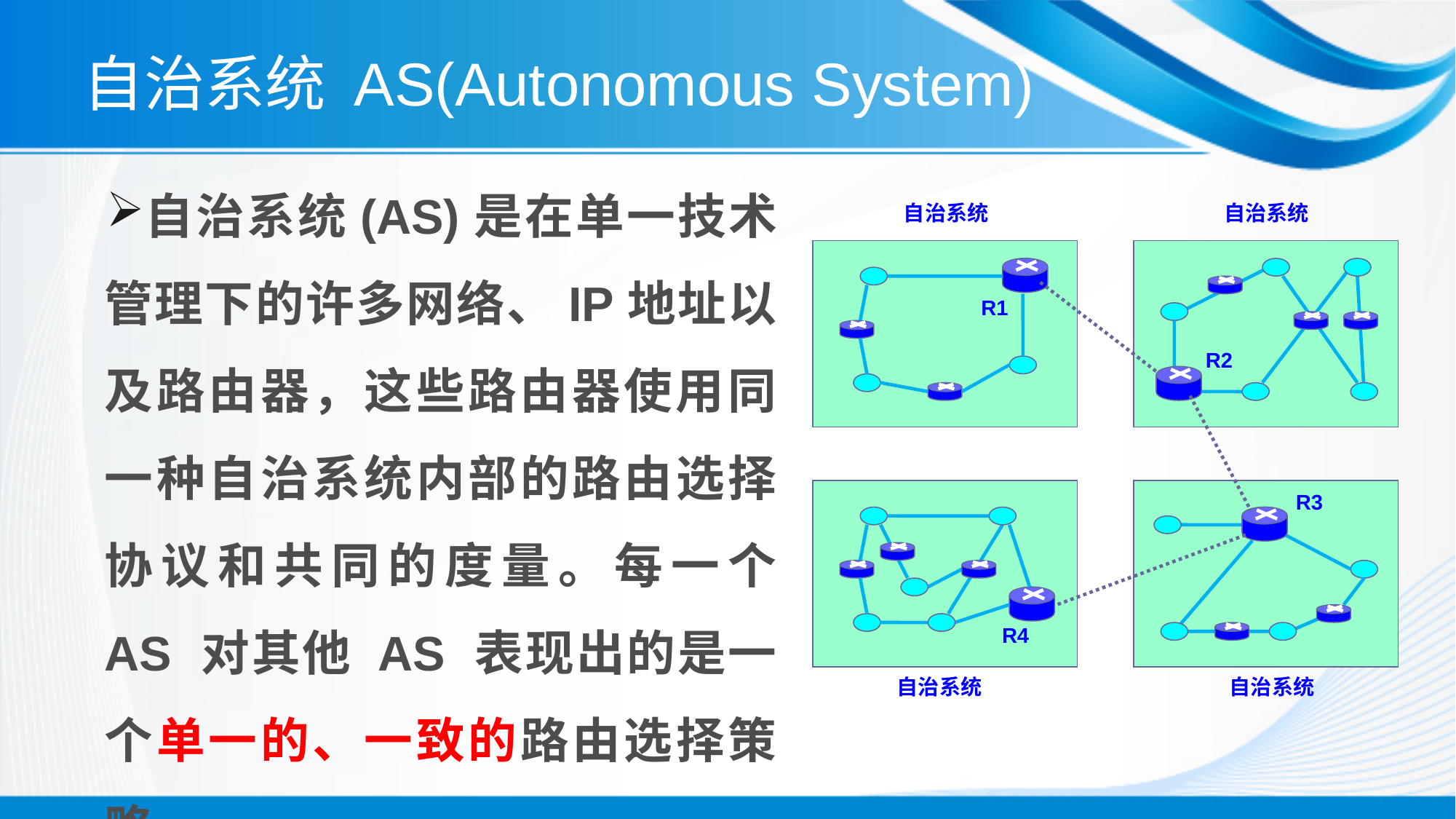

# 自治系统 AS(Autonomous System)
自治系统(AS)是在单一技术管理下的许多网络、IP地址以及路由器，这些路由器使用同一种自治系统内部的路由选择协议和共同的度量。每一个 AS 对其他 AS 表现出的是一个单一的、一致的路由选择策略。
自治系统

自治系统

R2

R1

R4

自治系统

R3

自治系统

R1